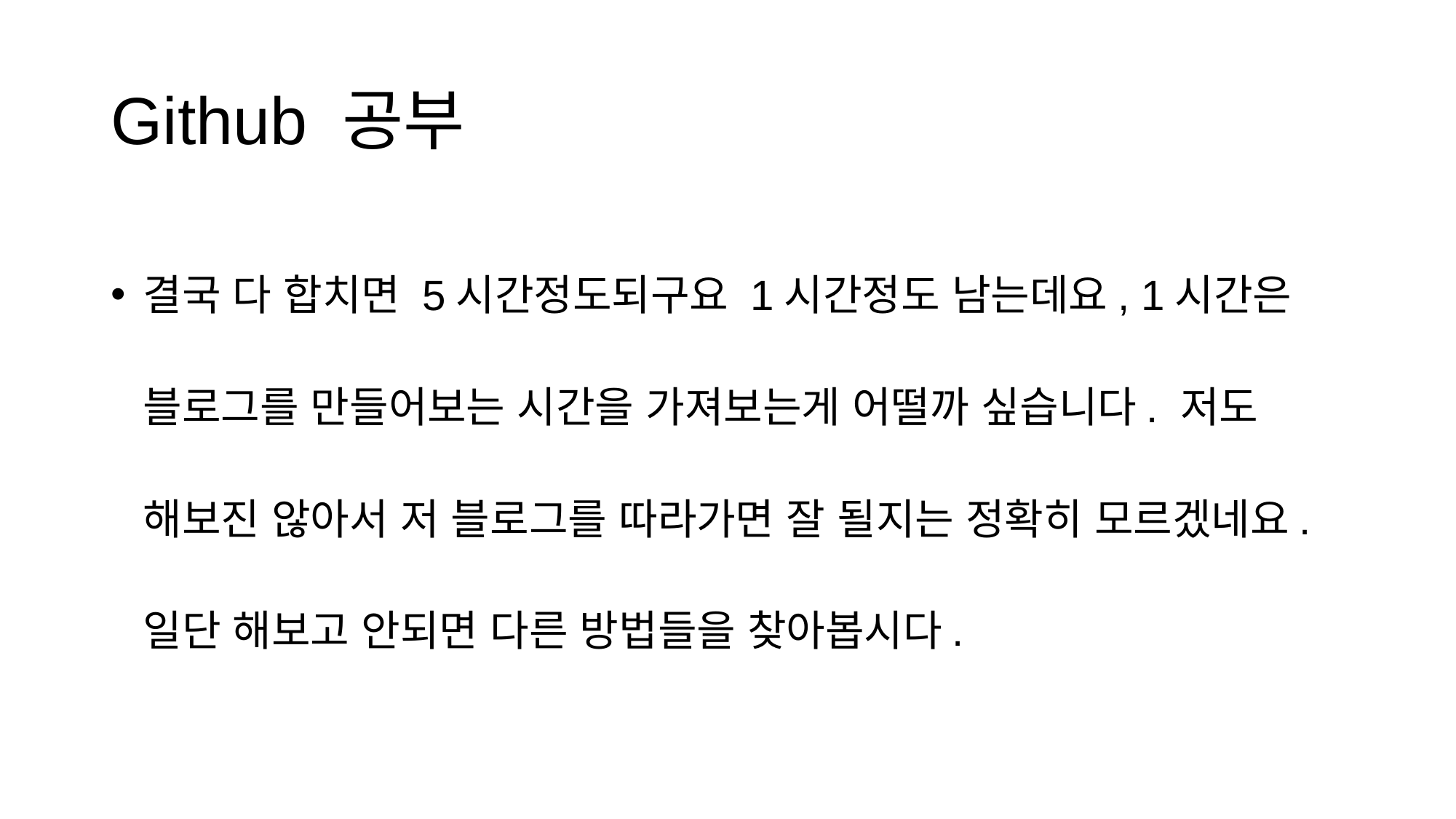

# Github 공부
결국 다 합치면 5시간정도되구요 1시간정도 남는데요, 1시간은 블로그를 만들어보는 시간을 가져보는게 어떨까 싶습니다. 저도 해보진 않아서 저 블로그를 따라가면 잘 될지는 정확히 모르겠네요. 일단 해보고 안되면 다른 방법들을 찾아봅시다.